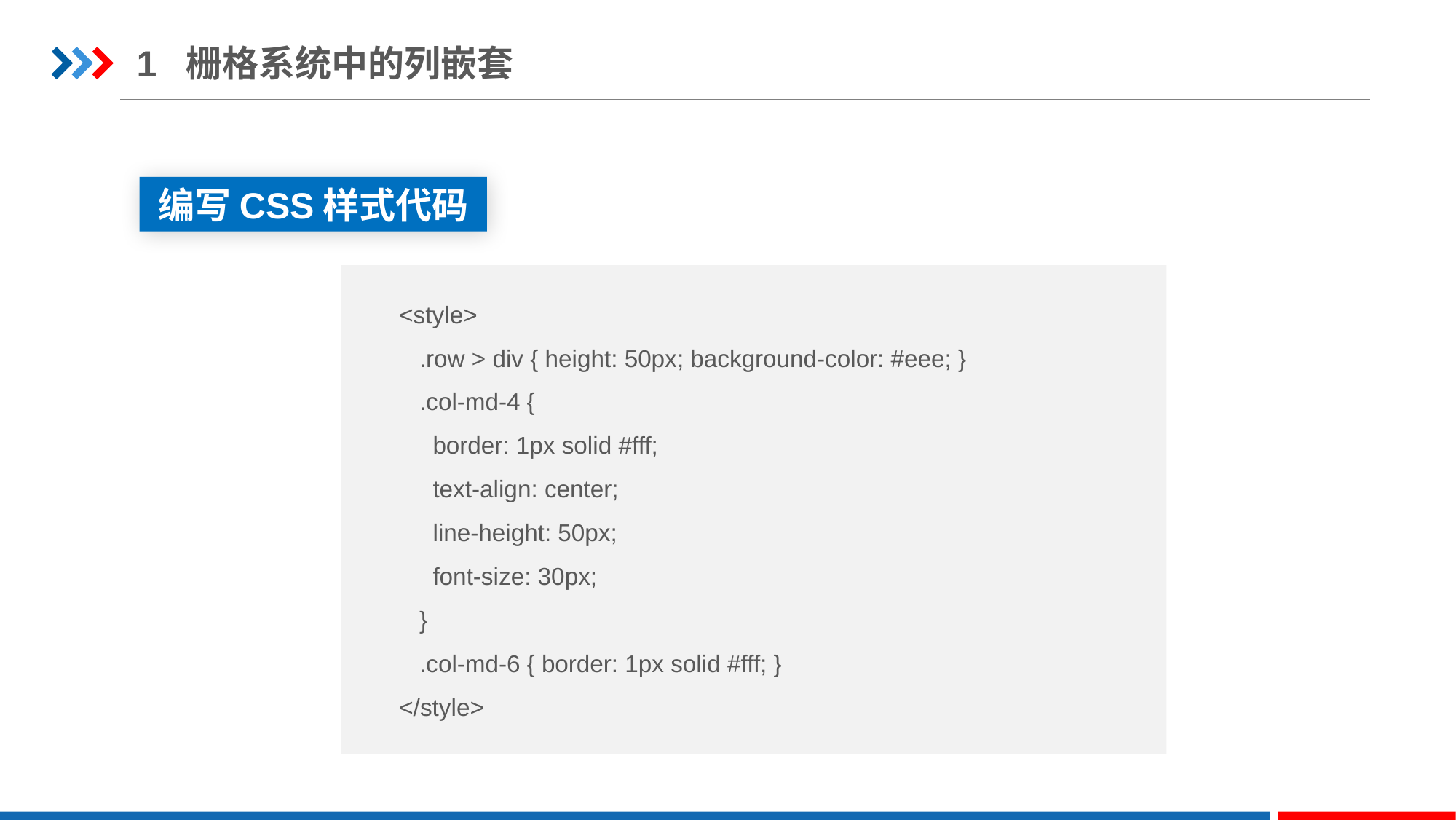

1  栅格系统中的列嵌套
编写CSS样式代码

<style>
   .row > div { height: 50px; background-color: #eee; }
   .col-md-4 {
     border: 1px solid #fff;
     text-align: center;
     line-height: 50px;
     font-size: 30px;
   }
   .col-md-6 { border: 1px solid #fff; }
</style>